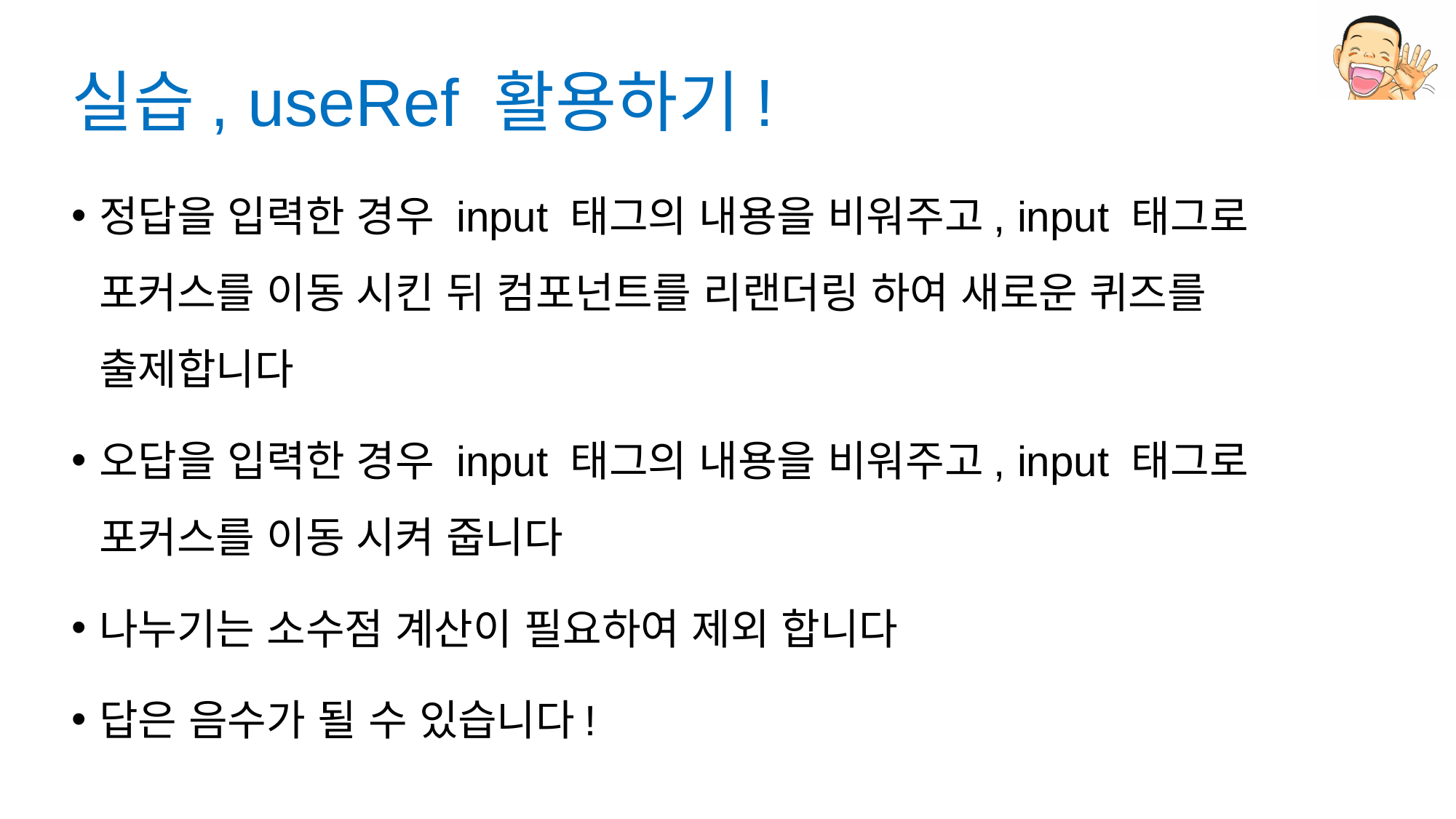

# 실습, useRef 활용하기!
정답을 입력한 경우 input 태그의 내용을 비워주고, input 태그로 포커스를 이동 시킨 뒤 컴포넌트를 리랜더링 하여 새로운 퀴즈를 출제합니다
오답을 입력한 경우 input 태그의 내용을 비워주고, input 태그로 포커스를 이동 시켜 줍니다
나누기는 소수점 계산이 필요하여 제외 합니다
답은 음수가 될 수 있습니다!